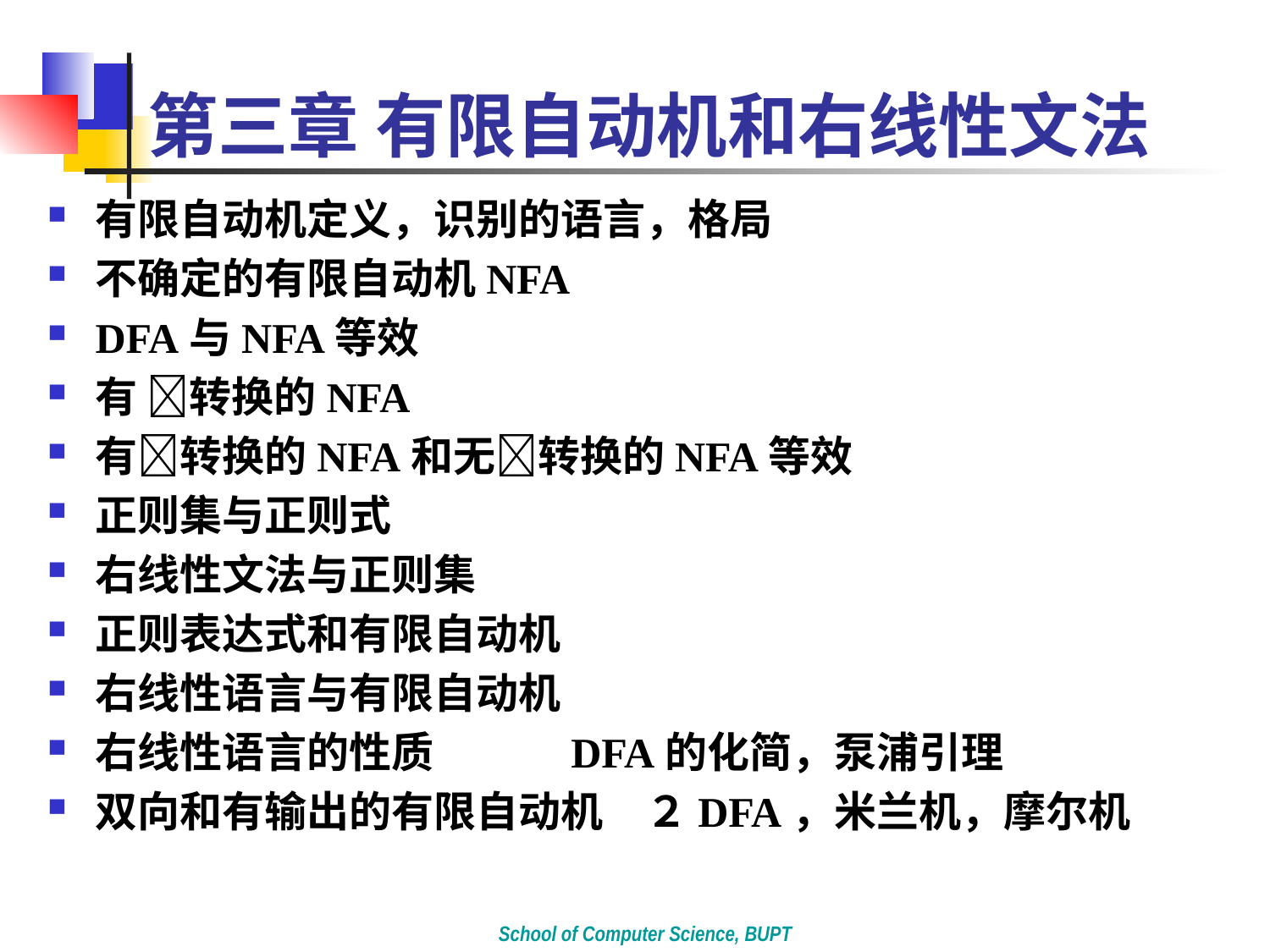

# 第三章 有限自动机和右线性文法
有限自动机定义，识别的语言，格局
不确定的有限自动机NFA
DFA与NFA等效
有 ε转换的NFA
有ε转换的NFA和无ε转换的NFA等效
正则集与正则式
右线性文法与正则集
正则表达式和有限自动机
右线性语言与有限自动机
右线性语言的性质　　　DFA的化简，泵浦引理
双向和有输出的有限自动机　２DFA，米兰机，摩尔机

School of Computer Science, BUPT
12